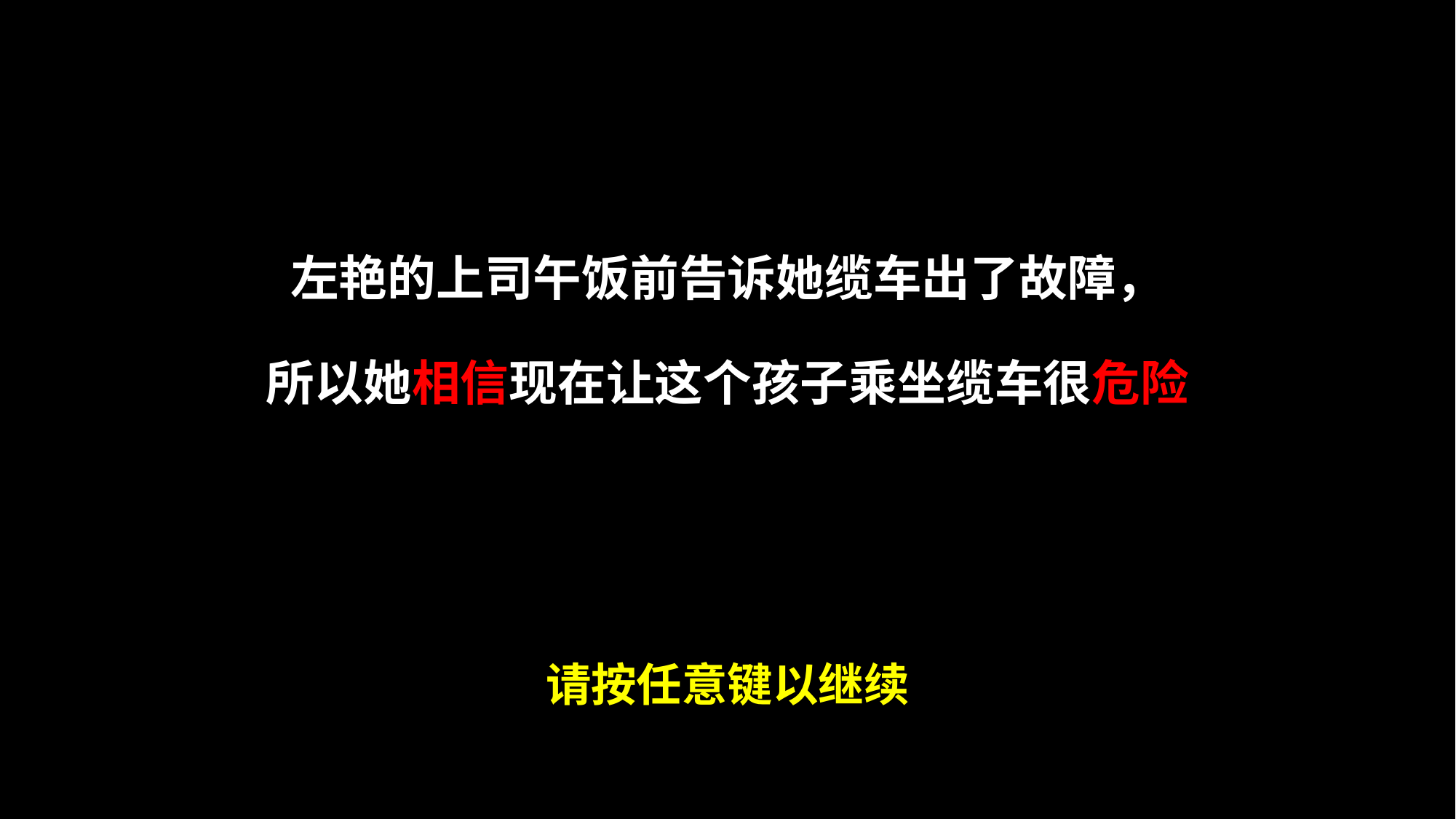

# 左艳的上司午饭前告诉她缆车出了故障， 所以她相信现在让这个孩子乘坐缆车很危险
请按任意键以继续